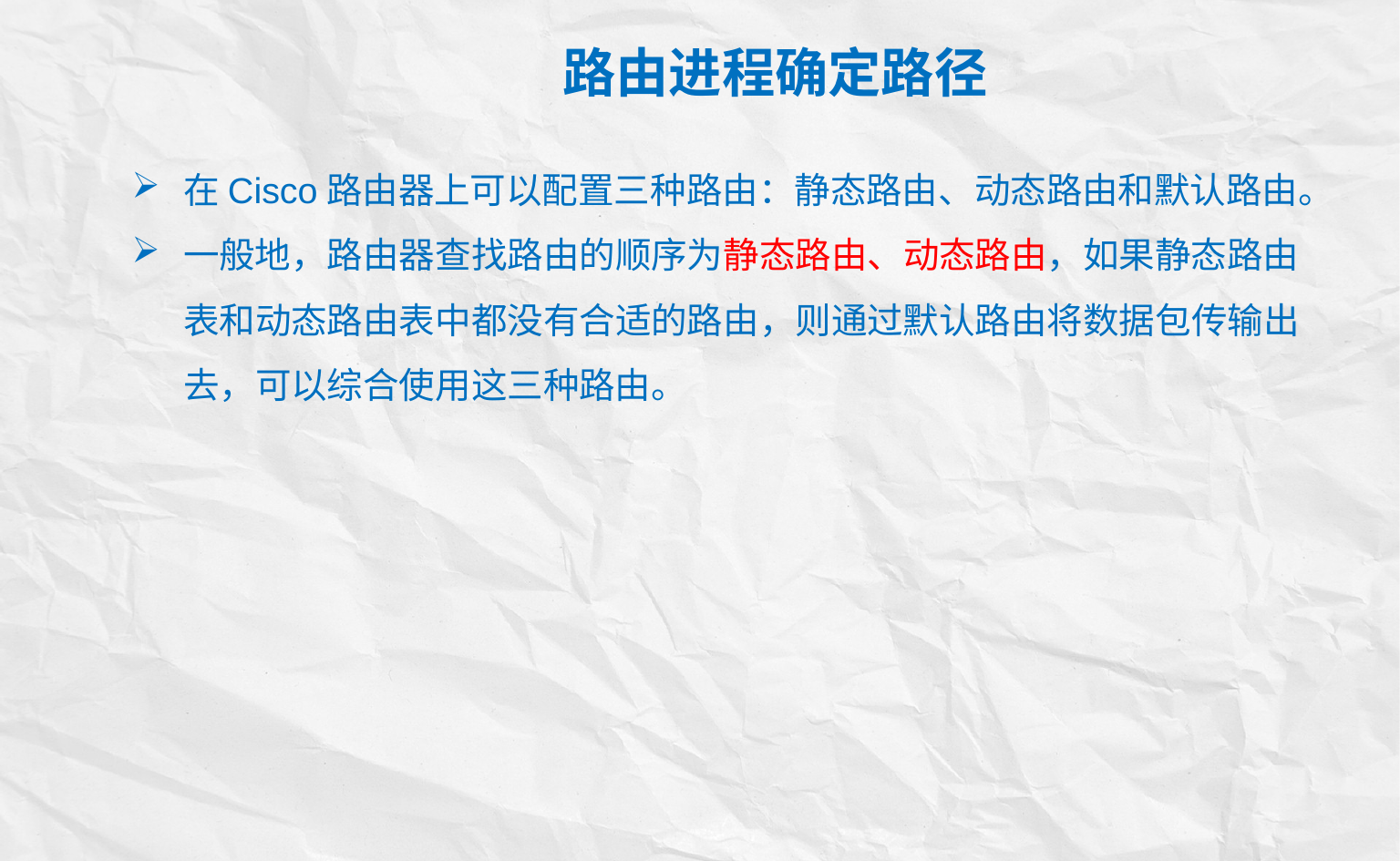

路由进程确定路径
在Cisco路由器上可以配置三种路由：静态路由、动态路由和默认路由。
一般地，路由器查找路由的顺序为静态路由、动态路由，如果静态路由表和动态路由表中都没有合适的路由，则通过默认路由将数据包传输出去，可以综合使用这三种路由。

17